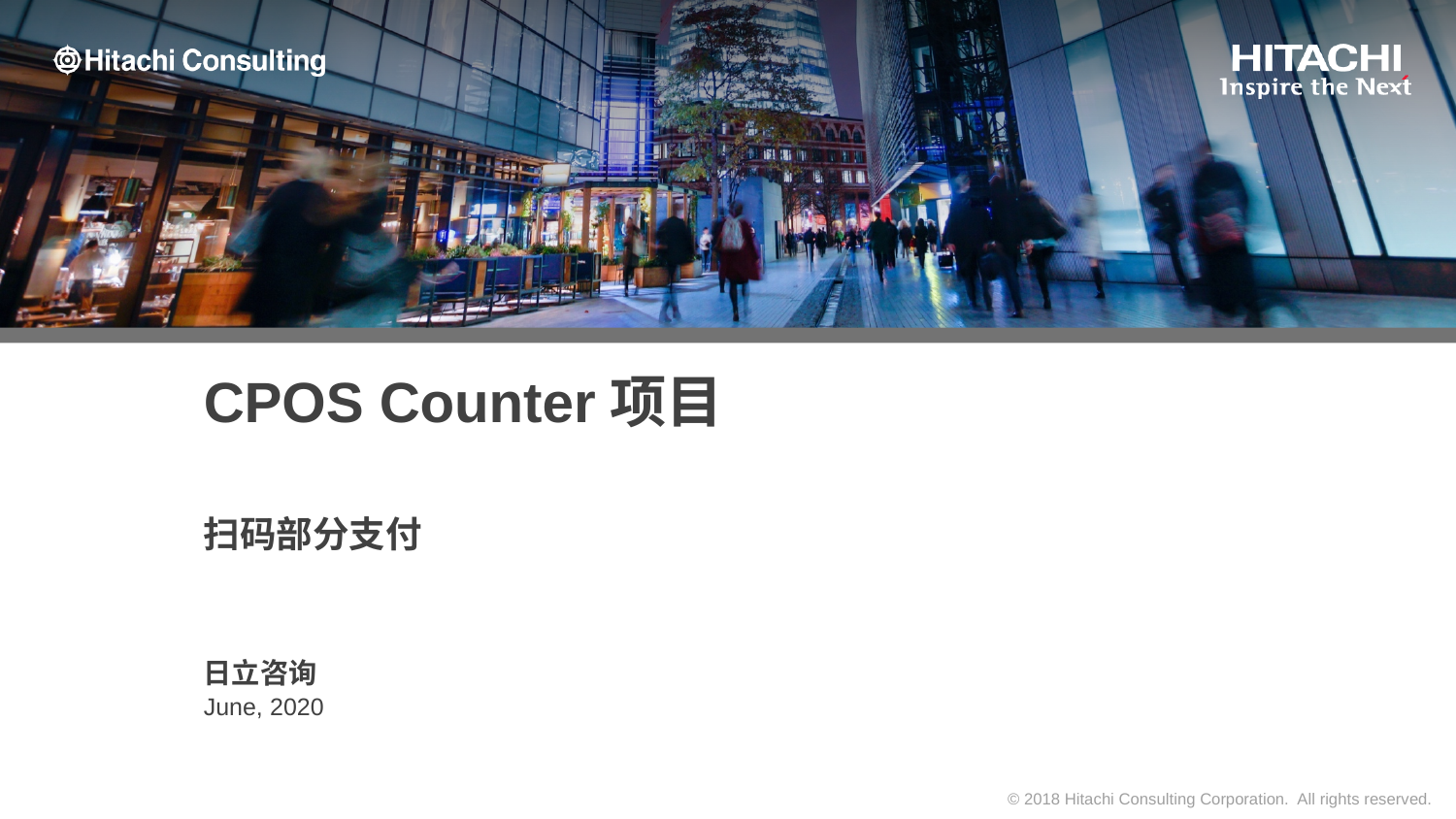

# CPOS Counter项目
扫码部分支付
日立咨询
June, 2020